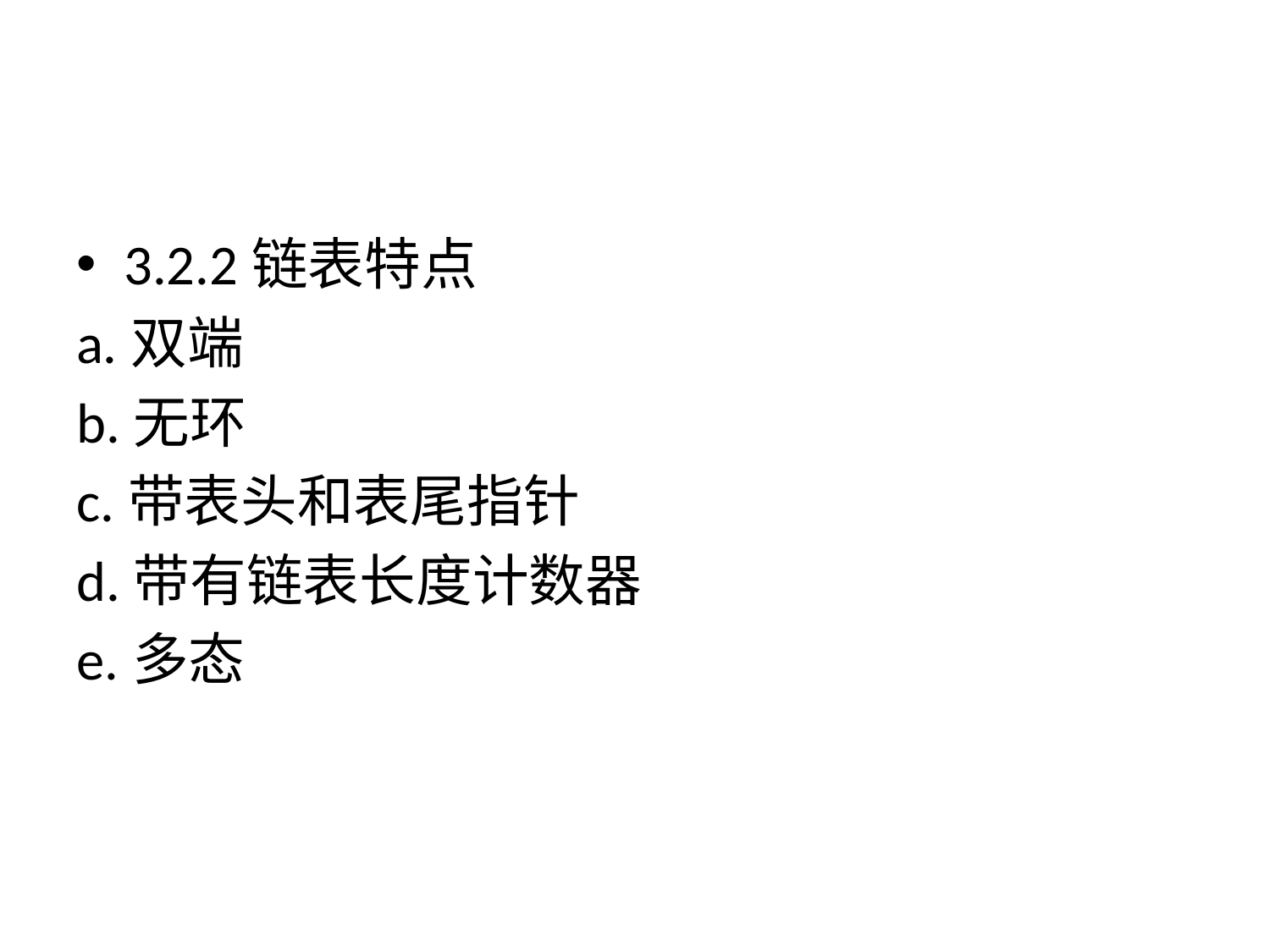

#
3.2.2链表特点
a.双端
b.无环
c.带表头和表尾指针
d.带有链表长度计数器
e.多态